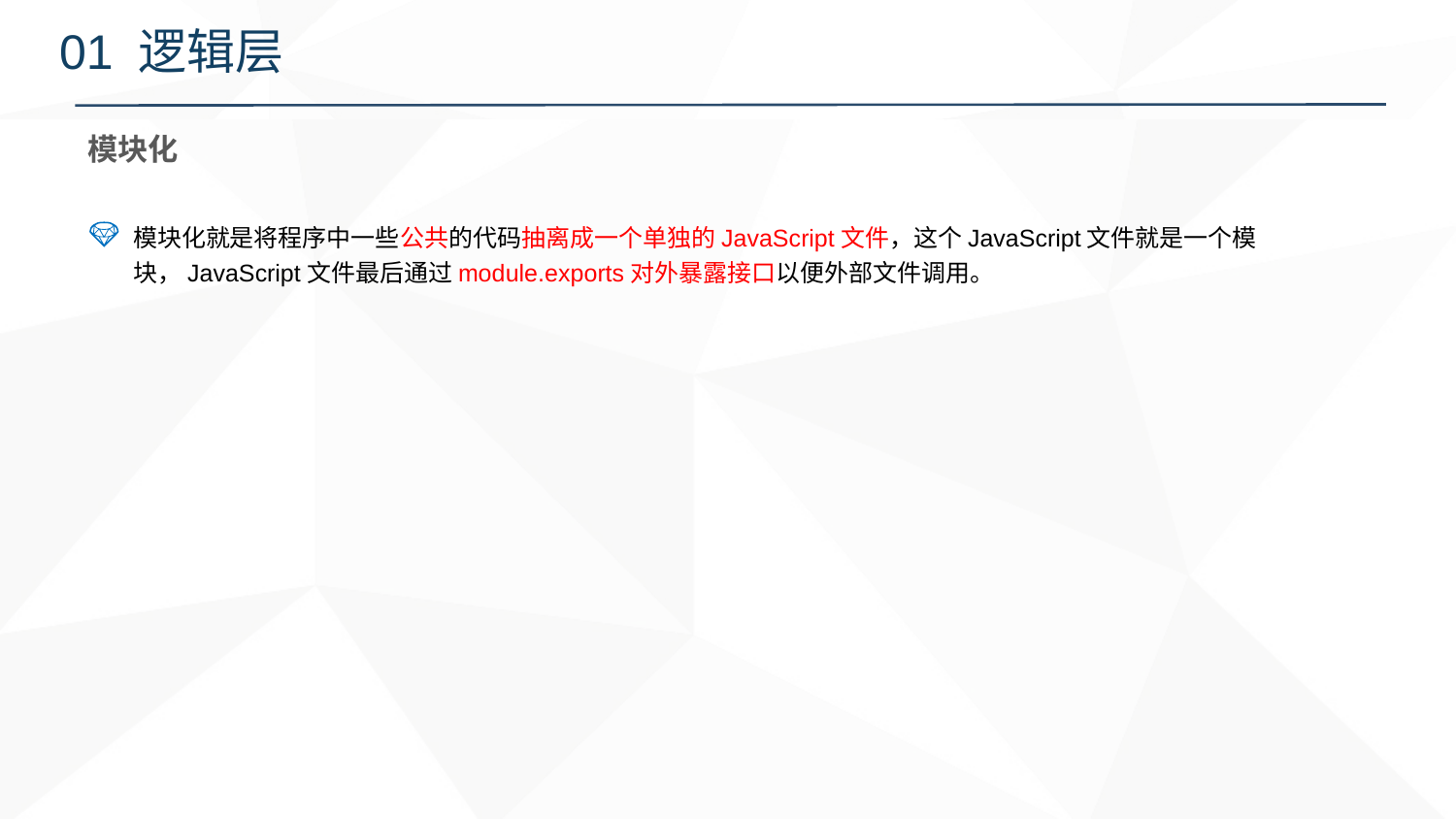

# 01 逻辑层
模块化
模块化就是将程序中一些公共的代码抽离成一个单独的JavaScript文件，这个JavaScript文件就是一个模块，JavaScript文件最后通过module.exports对外暴露接口以便外部文件调用。